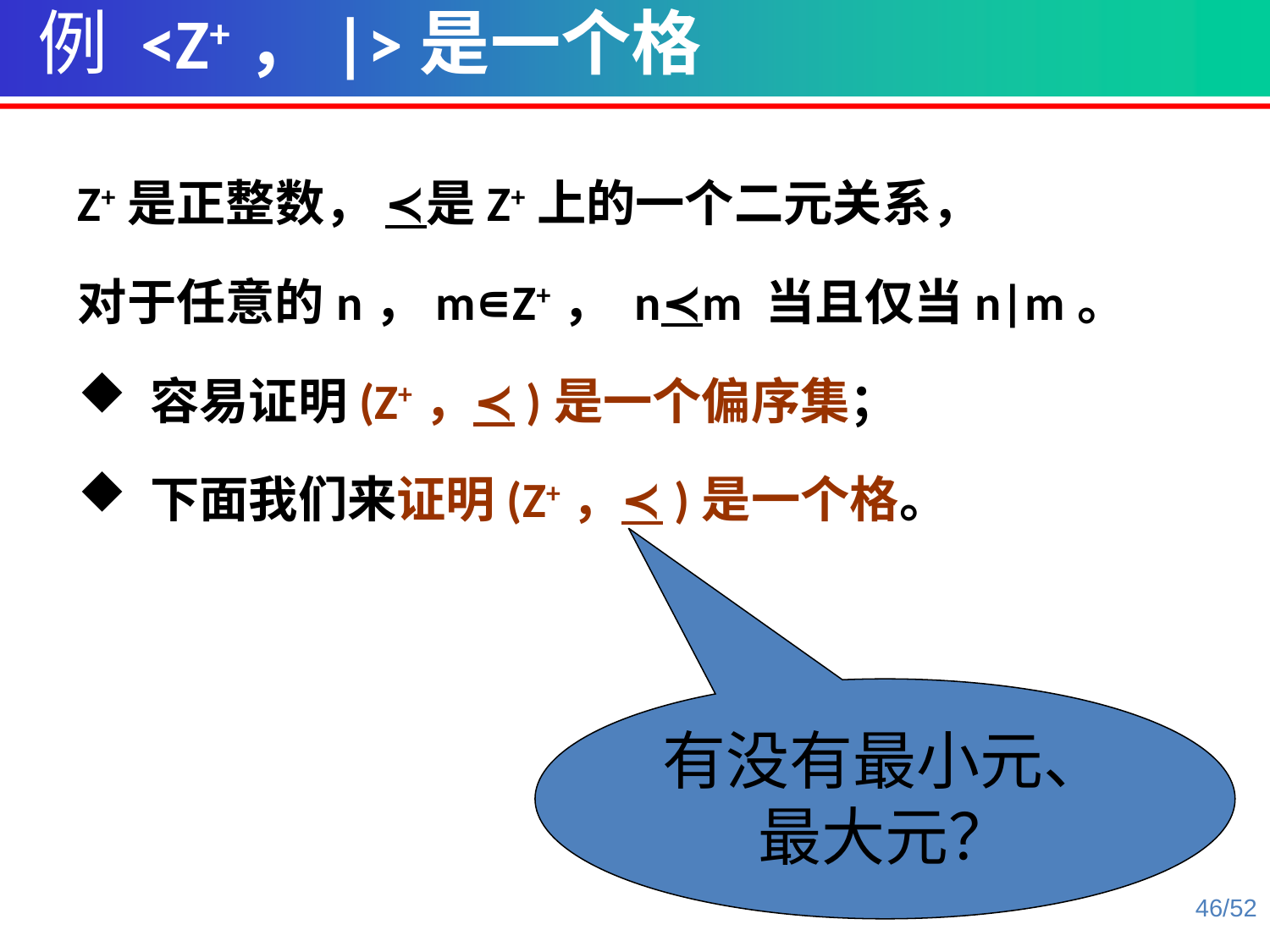

例 <Z+，|>是一个格
Z+是正整数， ≺是Z+上的一个二元关系，
对于任意的n，m∊Z+， n≺m 当且仅当n|m。
 容易证明(Z+，≺)是一个偏序集；
 下面我们来证明(Z+，≺)是一个格。
有没有最小元、最大元？
46/52